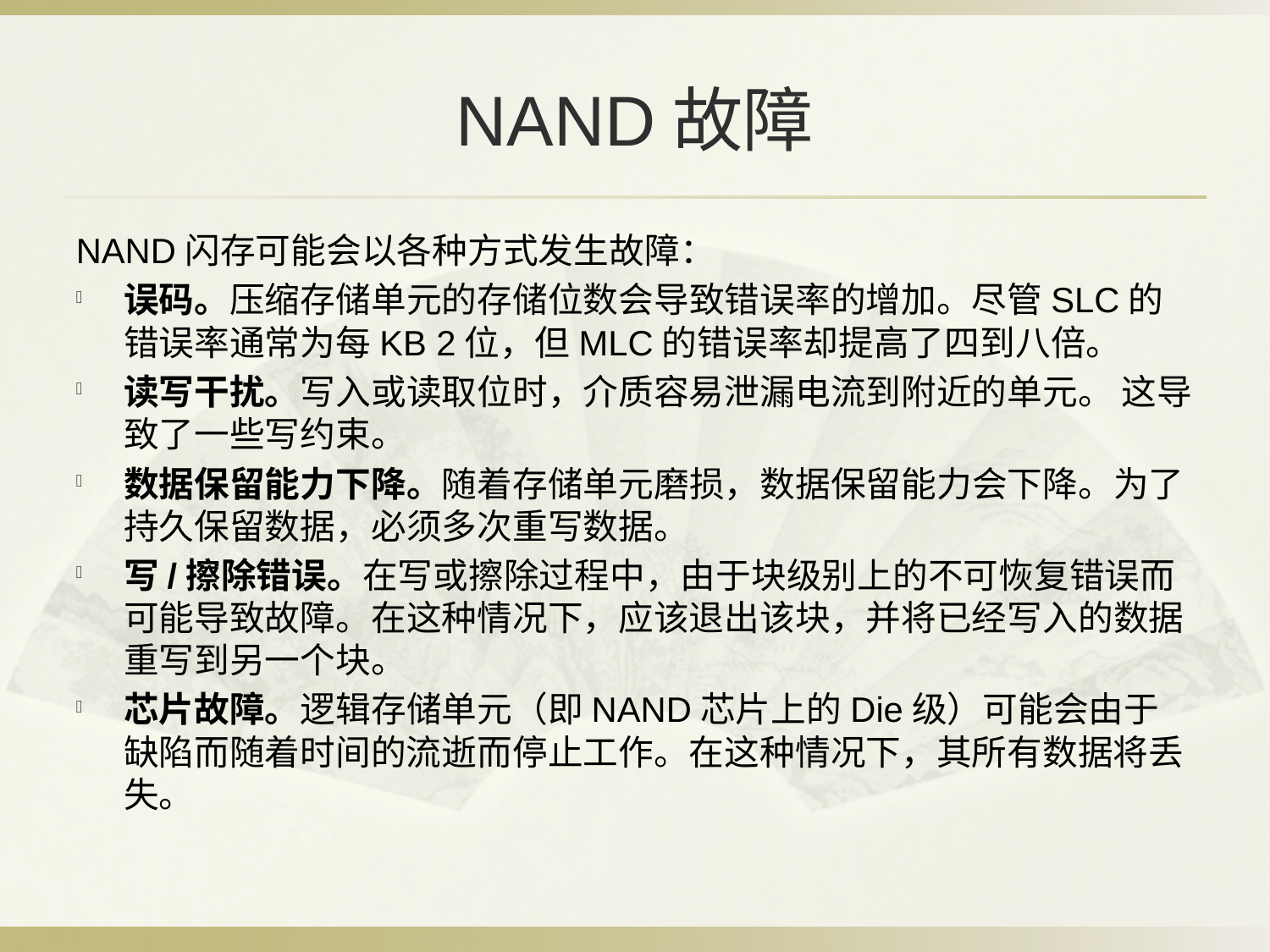

# NAND故障
NAND闪存可能会以各种方式发生故障：
误码。压缩存储单元的存储位数会导致错误率的增加。尽管SLC的错误率通常为每KB 2位，但MLC的错误率却提高了四到八倍。
读写干扰。写入或读取位时，介质容易泄漏电流到附近的单元。 这导致了一些写约束。
数据保留能力下降。随着存储单元磨损，数据保留能力会下降。为了持久保留数据，必须多次重写数据。
写/擦除错误。在写或擦除过程中，由于块级别上的不可恢复错误而可能导致故障。在这种情况下，应该退出该块，并将已经写入的数据重写到另一个块。
芯片故障。逻辑存储单元（即NAND芯片上的Die级）可能会由于缺陷而随着时间的流逝而停止工作。在这种情况下，其所有数据将丢失。